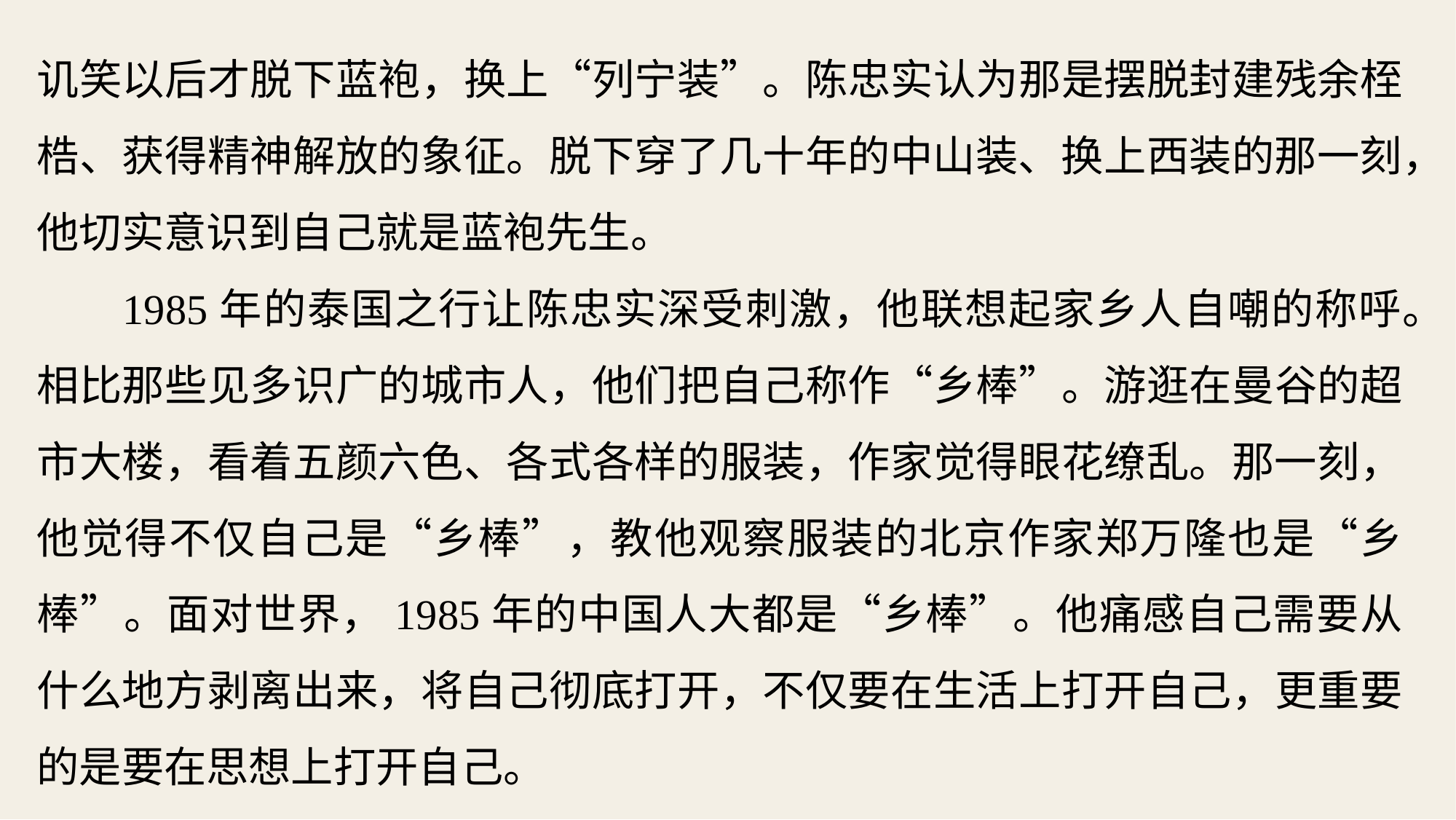

讥笑以后才脱下蓝袍，换上“列宁装”。陈忠实认为那是摆脱封建残余桎梏、获得精神解放的象征。脱下穿了几十年的中山装、换上西装的那一刻，他切实意识到自己就是蓝袍先生。
1985年的泰国之行让陈忠实深受刺激，他联想起家乡人自嘲的称呼。相比那些见多识广的城市人，他们把自己称作“乡棒”。游逛在曼谷的超市大楼，看着五颜六色、各式各样的服装，作家觉得眼花缭乱。那一刻，他觉得不仅自己是“乡棒”，教他观察服装的北京作家郑万隆也是“乡棒”。面对世界，1985年的中国人大都是“乡棒”。他痛感自己需要从什么地方剥离出来，将自己彻底打开，不仅要在生活上打开自己，更重要的是要在思想上打开自己。